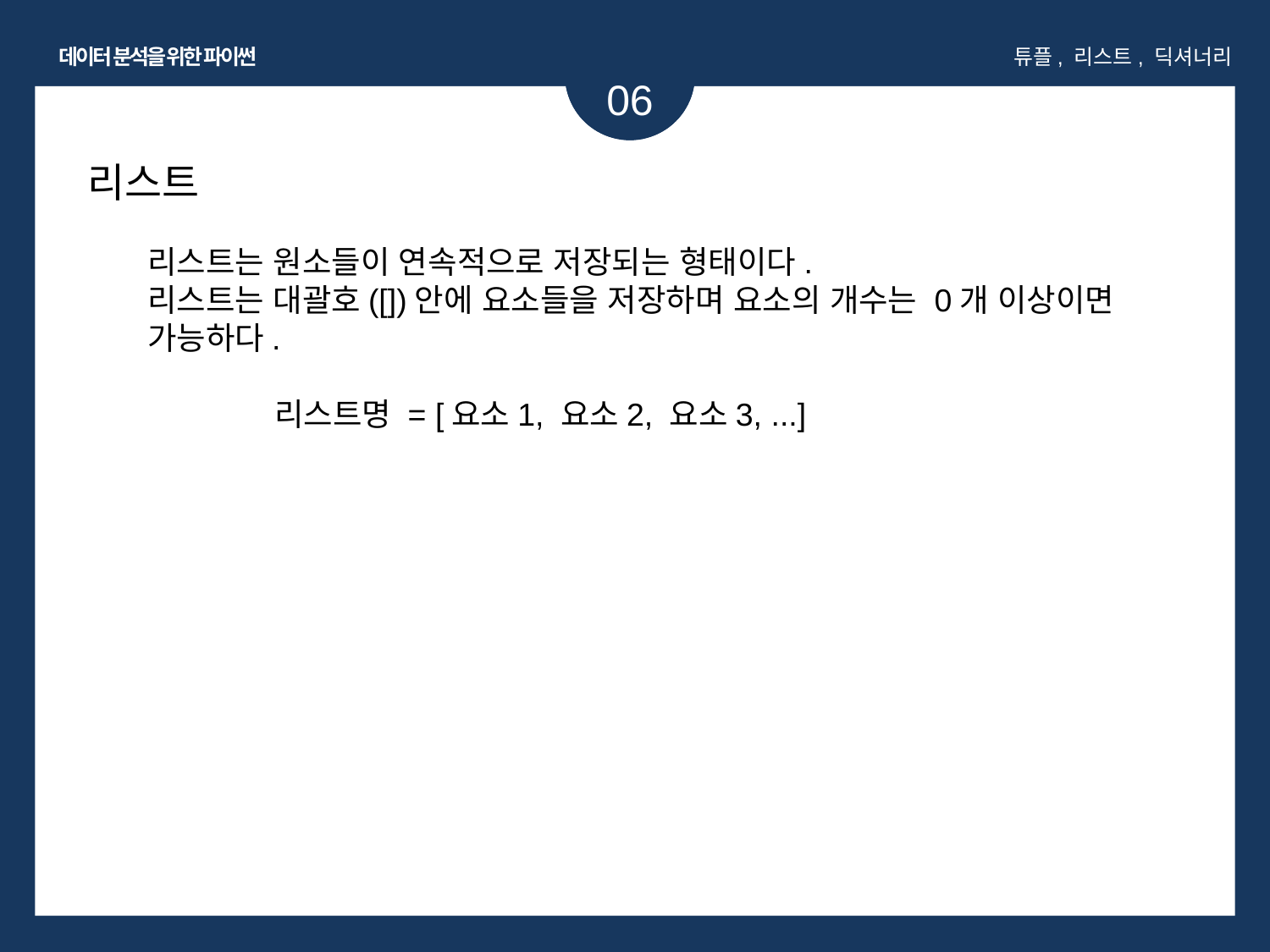

데이터 분석을 위한 파이썬
튜플, 리스트, 딕셔너리
06
리스트
리스트는 원소들이 연속적으로 저장되는 형태이다.
리스트는 대괄호([])안에 요소들을 저장하며 요소의 개수는 0개 이상이면 가능하다.

	리스트명 = [요소1, 요소2, 요소3, ...]